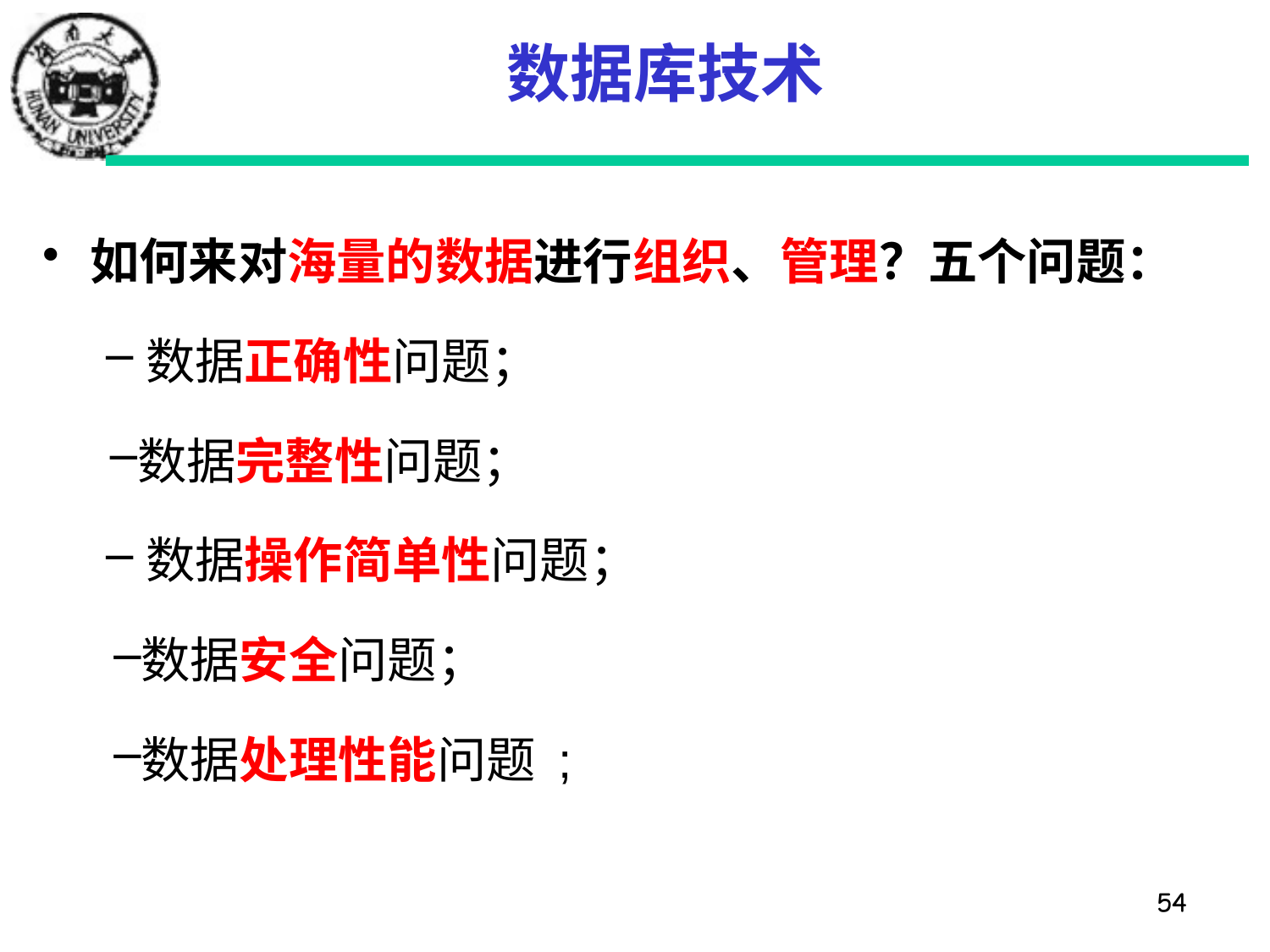

# 数据库技术
如何来对海量的数据进行组织、管理？五个问题：
数据正确性问题；
数据完整性问题；
数据操作简单性问题；
数据安全问题；
数据处理性能问题 ;
54